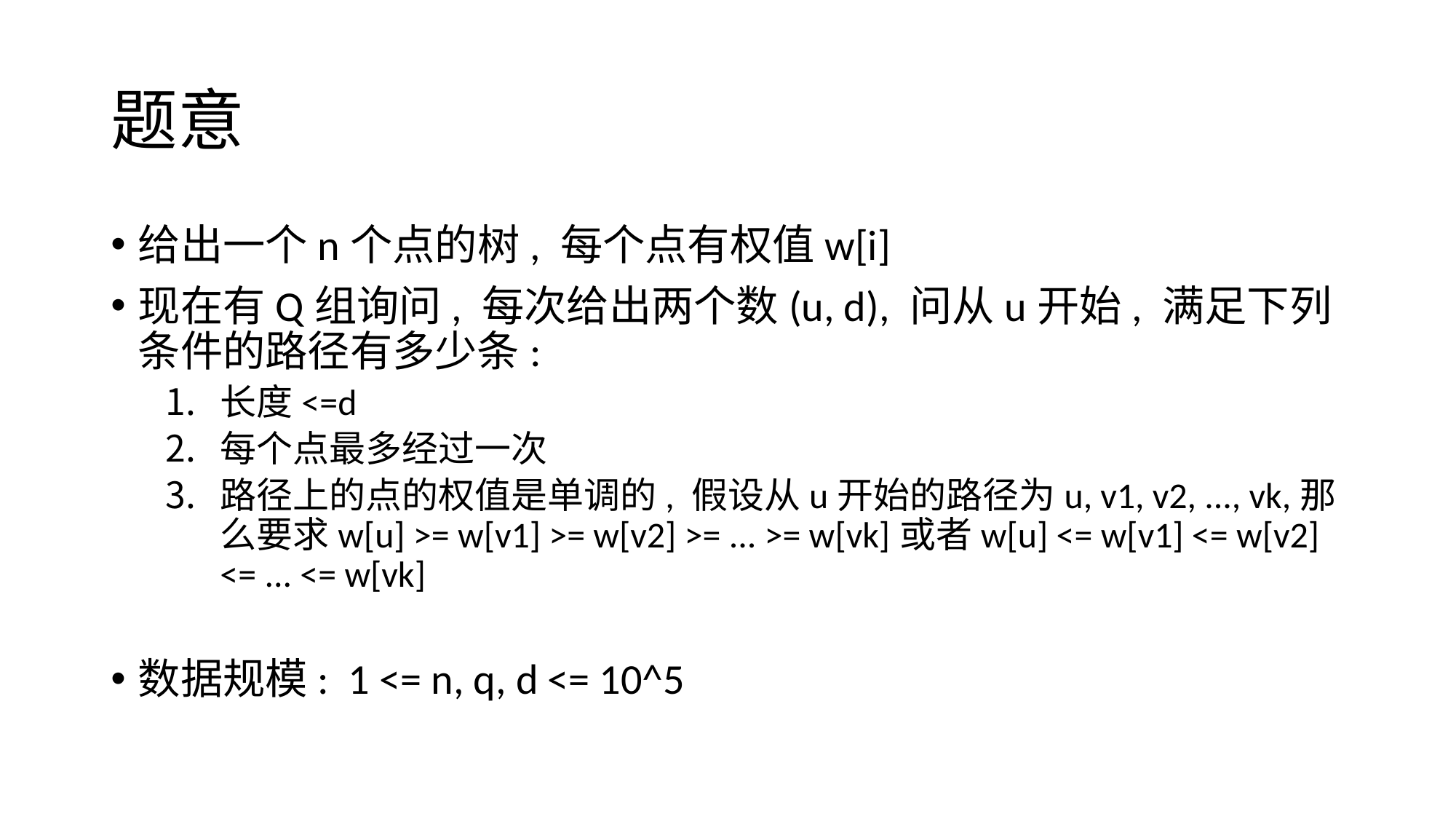

# 题意
给出一个n个点的树, 每个点有权值w[i]
现在有Q组询问, 每次给出两个数(u, d), 问从u开始, 满足下列条件的路径有多少条:
长度<=d
每个点最多经过一次
路径上的点的权值是单调的, 假设从u开始的路径为u, v1, v2, ..., vk,那么要求w[u] >= w[v1] >= w[v2] >= ... >= w[vk]或者w[u] <= w[v1] <= w[v2] <= ... <= w[vk]

数据规模:  1 <= n, q, d <= 10^5